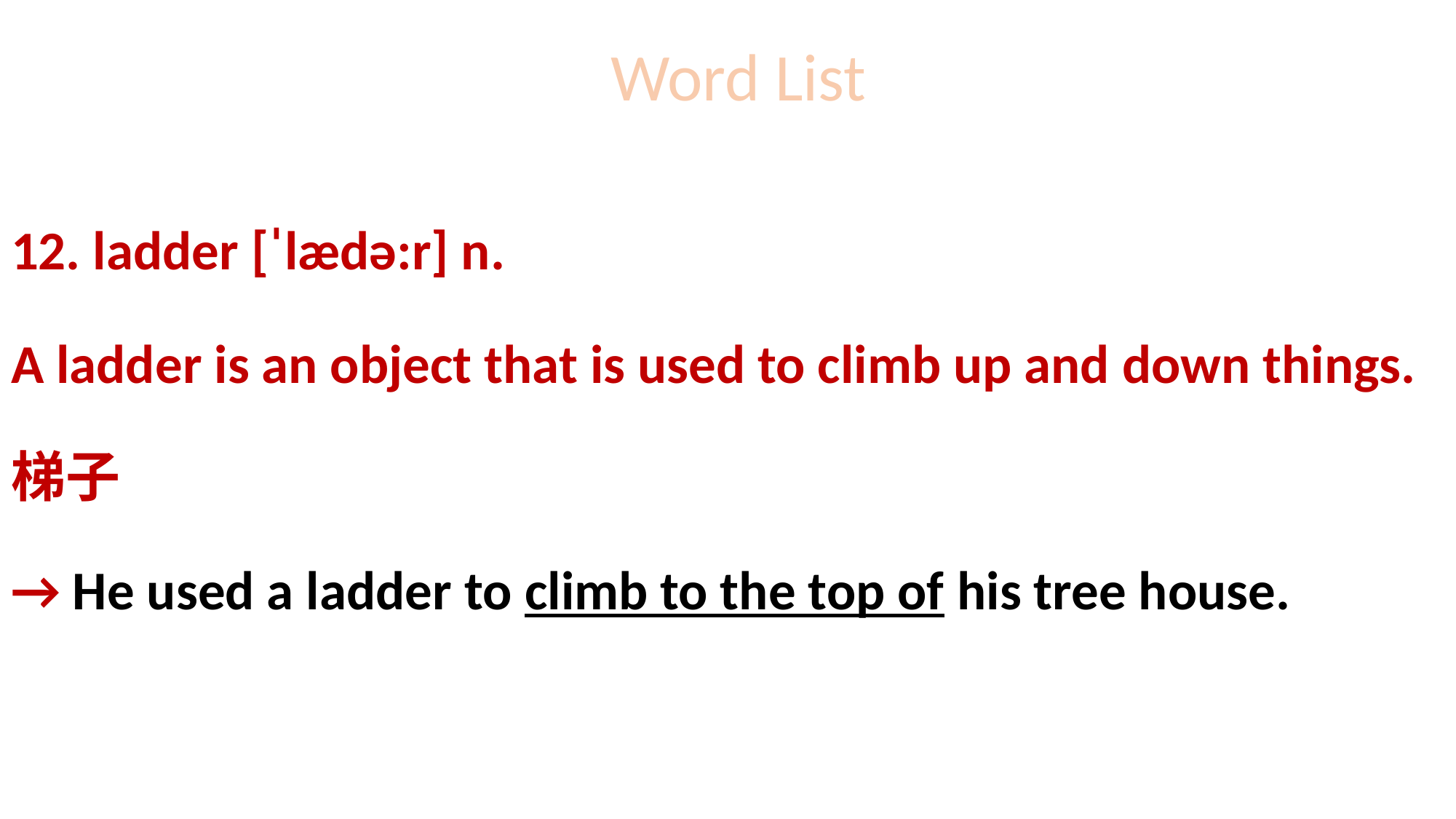

# Word List
12. ladder [ˈlædə:r] n.
A ladder is an object that is used to climb up and down things.
梯子
→ He used a ladder to climb to the top of his tree house.